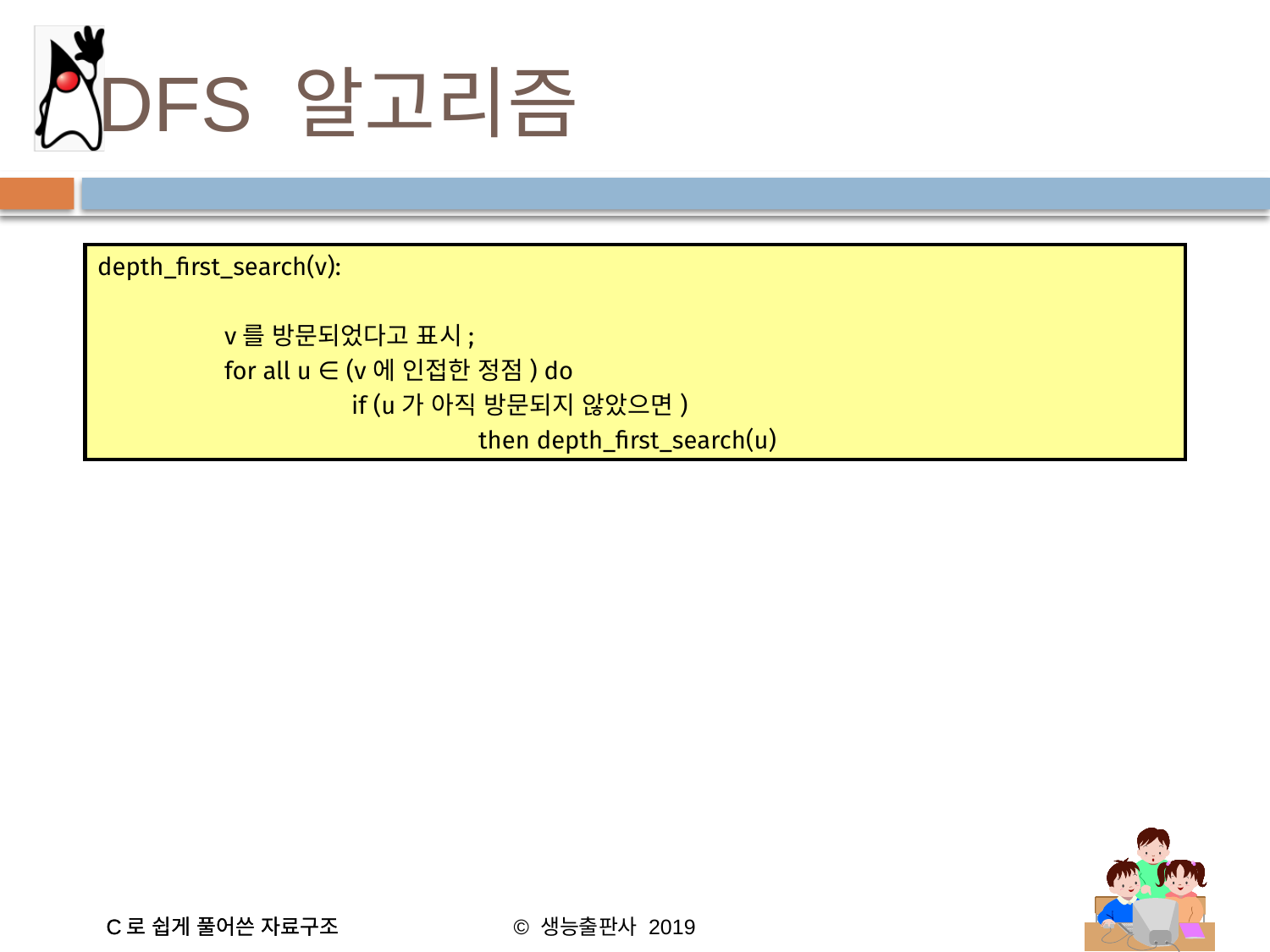

# DFS 알고리즘
depth_first_search(v):

	v를 방문되었다고 표시;
	for all u ∈ (v에 인접한 정점) do
		if (u가 아직 방문되지 않았으면)
			then depth_first_search(u)